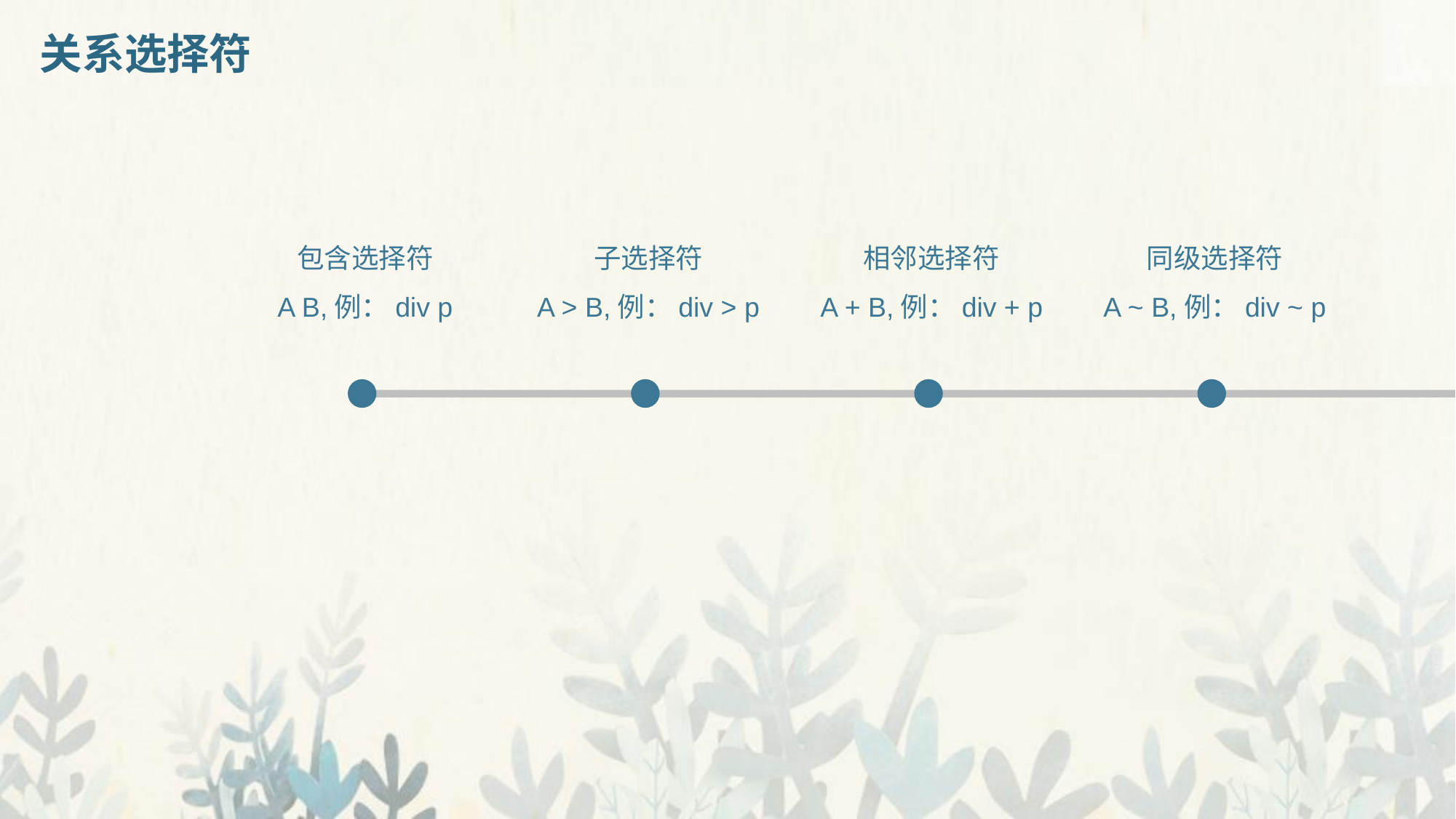

# 关系选择符
包含选择符
A B,例：div p
子选择符
A > B,例：div > p
相邻选择符
A + B,例：div + p
同级选择符
A ~ B,例：div ~ p